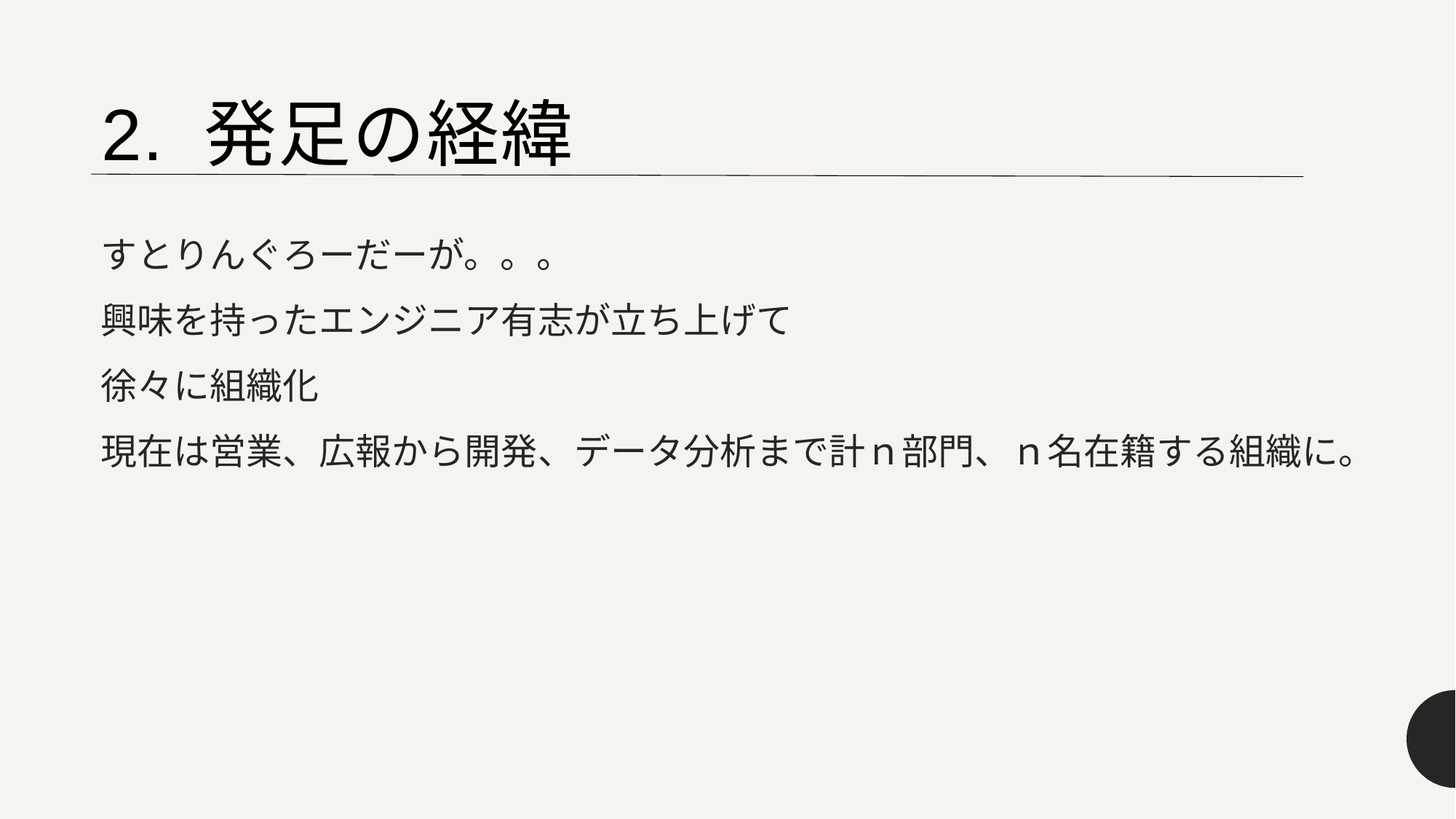

# 2. 発足の経緯
すとりんぐろーだーが。。。
興味を持ったエンジニア有志が立ち上げて
徐々に組織化
現在は営業、広報から開発、データ分析まで計ｎ部門、ｎ名在籍する組織に。